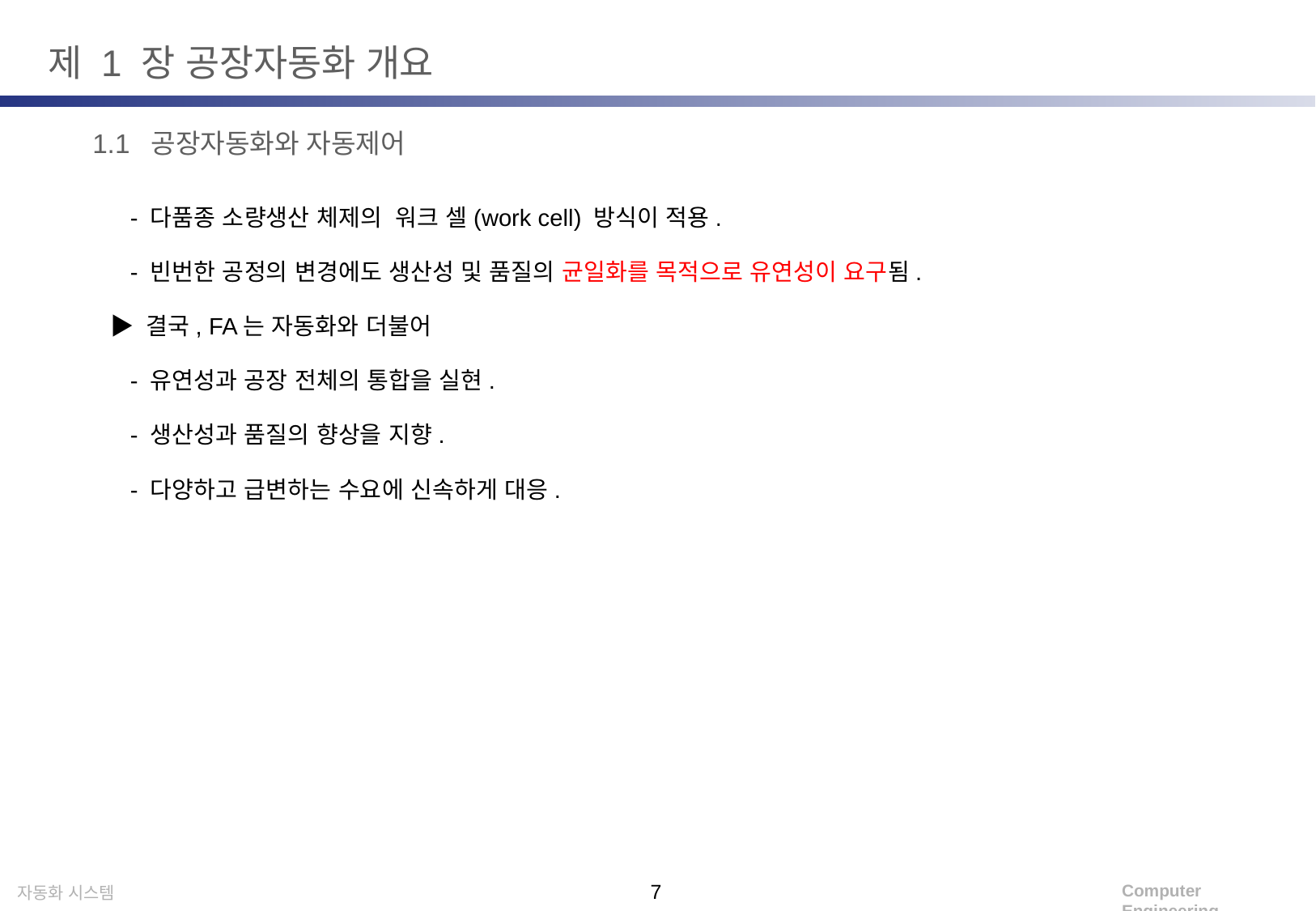

제 1 장 공장자동화 개요
1.1  공장자동화와 자동제어
   - 다품종 소량생산 체제의  워크 셀(work cell) 방식이 적용.
   - 빈번한 공정의 변경에도 생산성 및 품질의 균일화를 목적으로 유연성이 요구됨.
▶ 결국, FA는 자동화와 더불어
   - 유연성과 공장 전체의 통합을 실현.
   - 생산성과 품질의 향상을 지향.
   - 다양하고 급변하는 수요에 신속하게 대응.